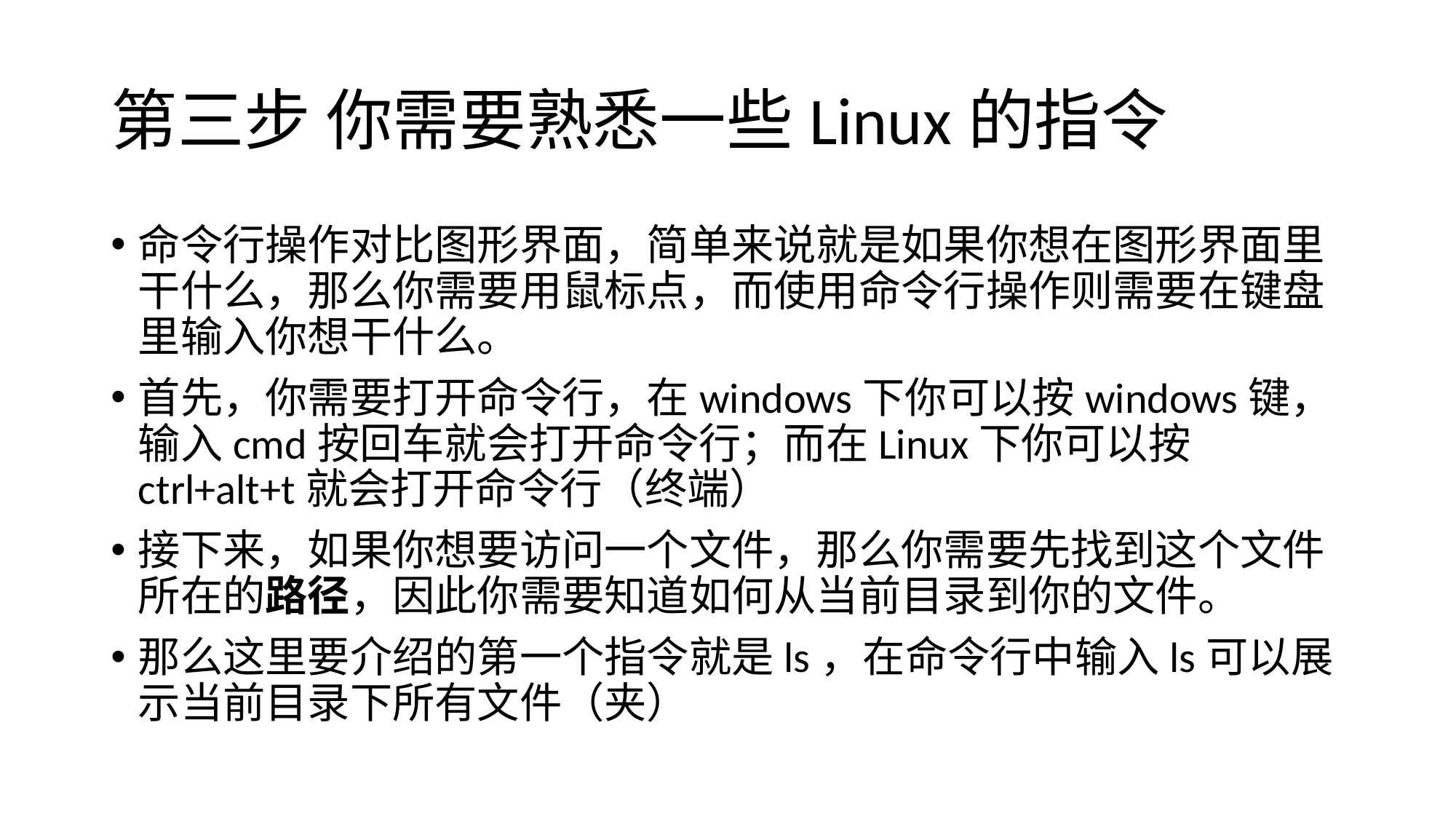

# 第三步 你需要熟悉一些Linux的指令
命令行操作对比图形界面，简单来说就是如果你想在图形界面里干什么，那么你需要用鼠标点，而使用命令行操作则需要在键盘里输入你想干什么。
首先，你需要打开命令行，在windows下你可以按windows键，输入cmd按回车就会打开命令行；而在Linux下你可以按ctrl+alt+t就会打开命令行（终端）
接下来，如果你想要访问一个文件，那么你需要先找到这个文件所在的路径，因此你需要知道如何从当前目录到你的文件。
那么这里要介绍的第一个指令就是ls，在命令行中输入ls可以展示当前目录下所有文件（夹）